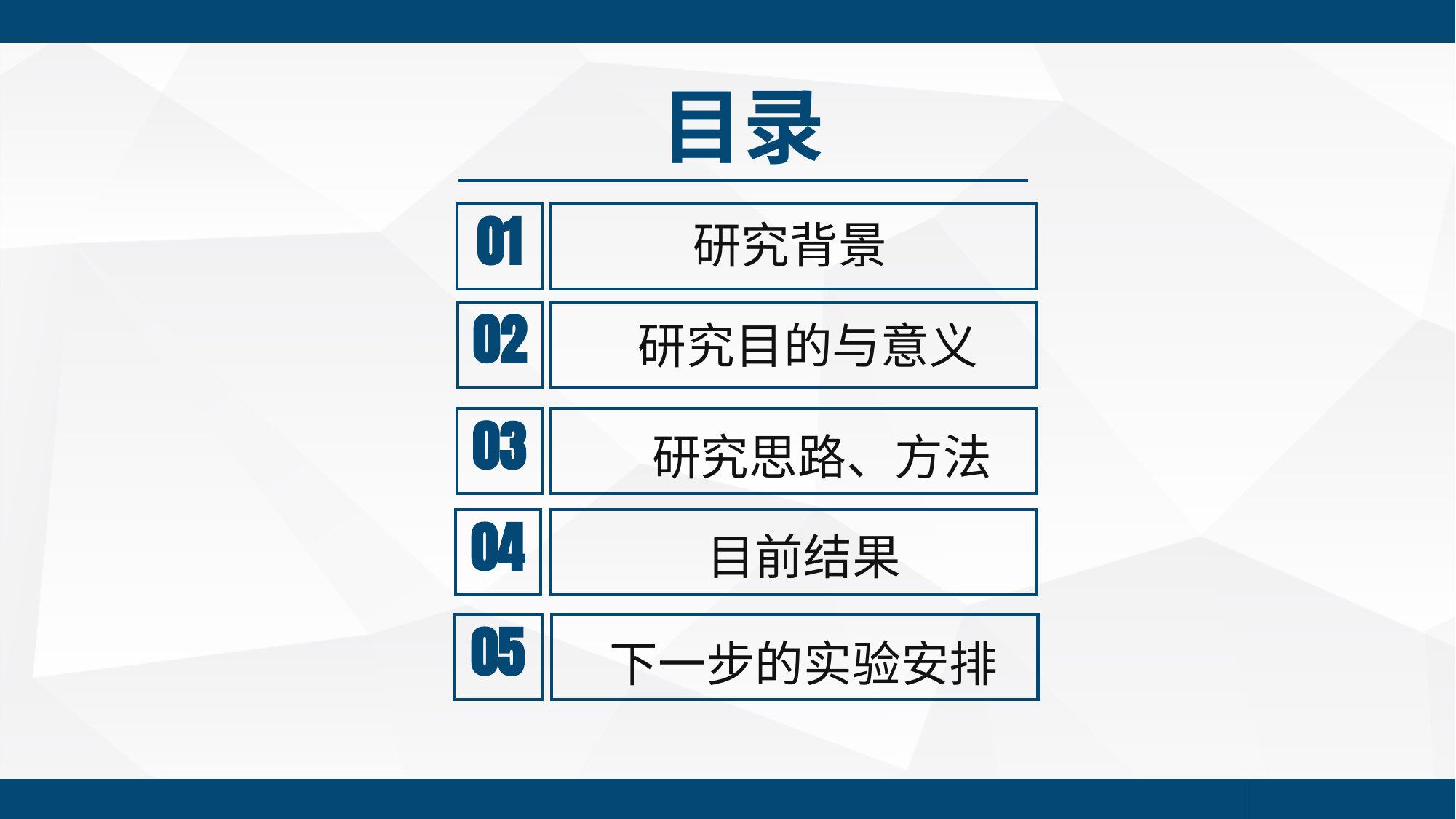

目录

01

研究背景
02

研究目的与意义
03

研究思路、方法
04

目前结果
05

下一步的实验安排